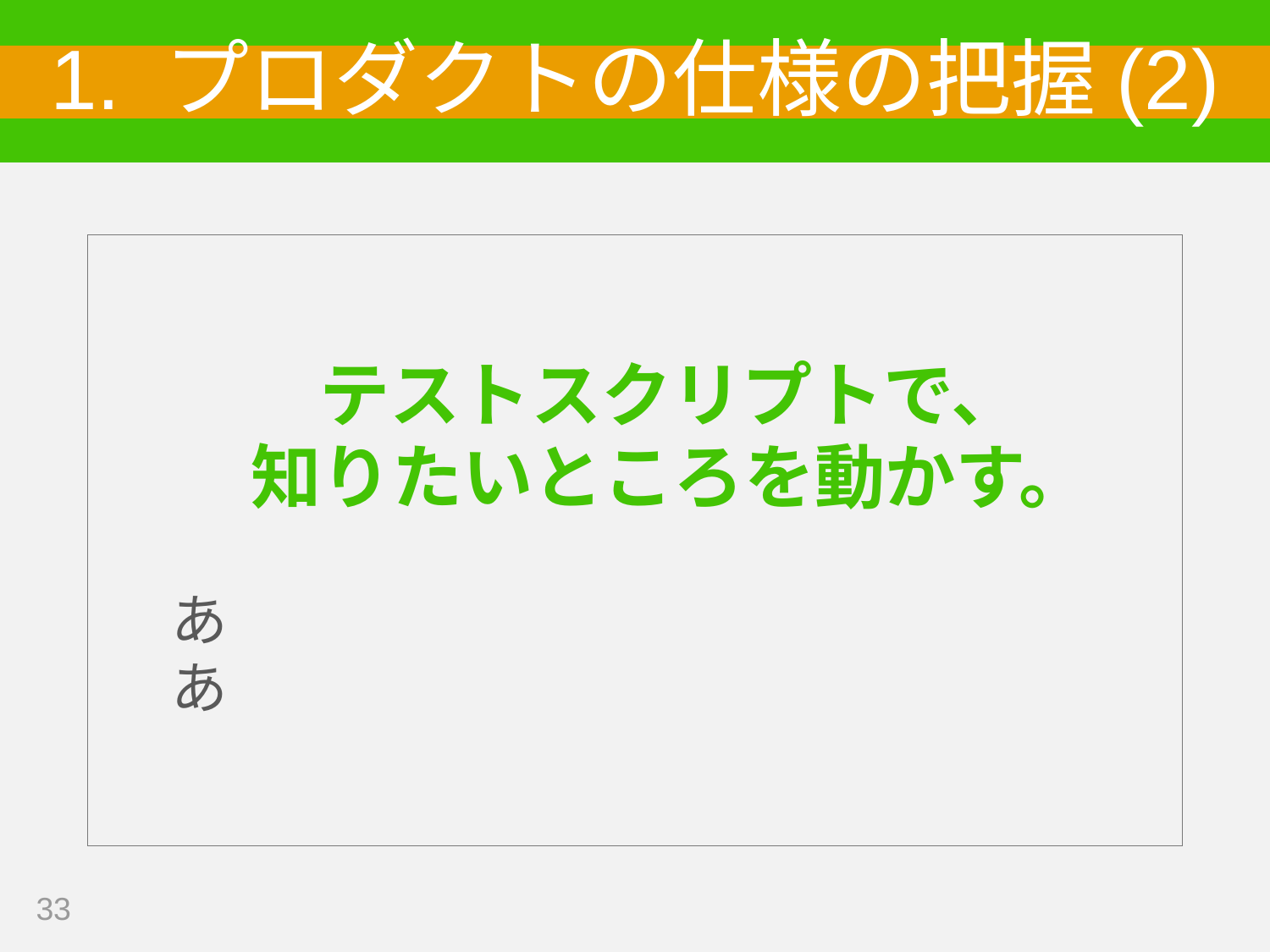

# 1. プロダクトの仕様の把握(2)
テストスクリプトで、
知りたいところを動かす。

あ
あ
33